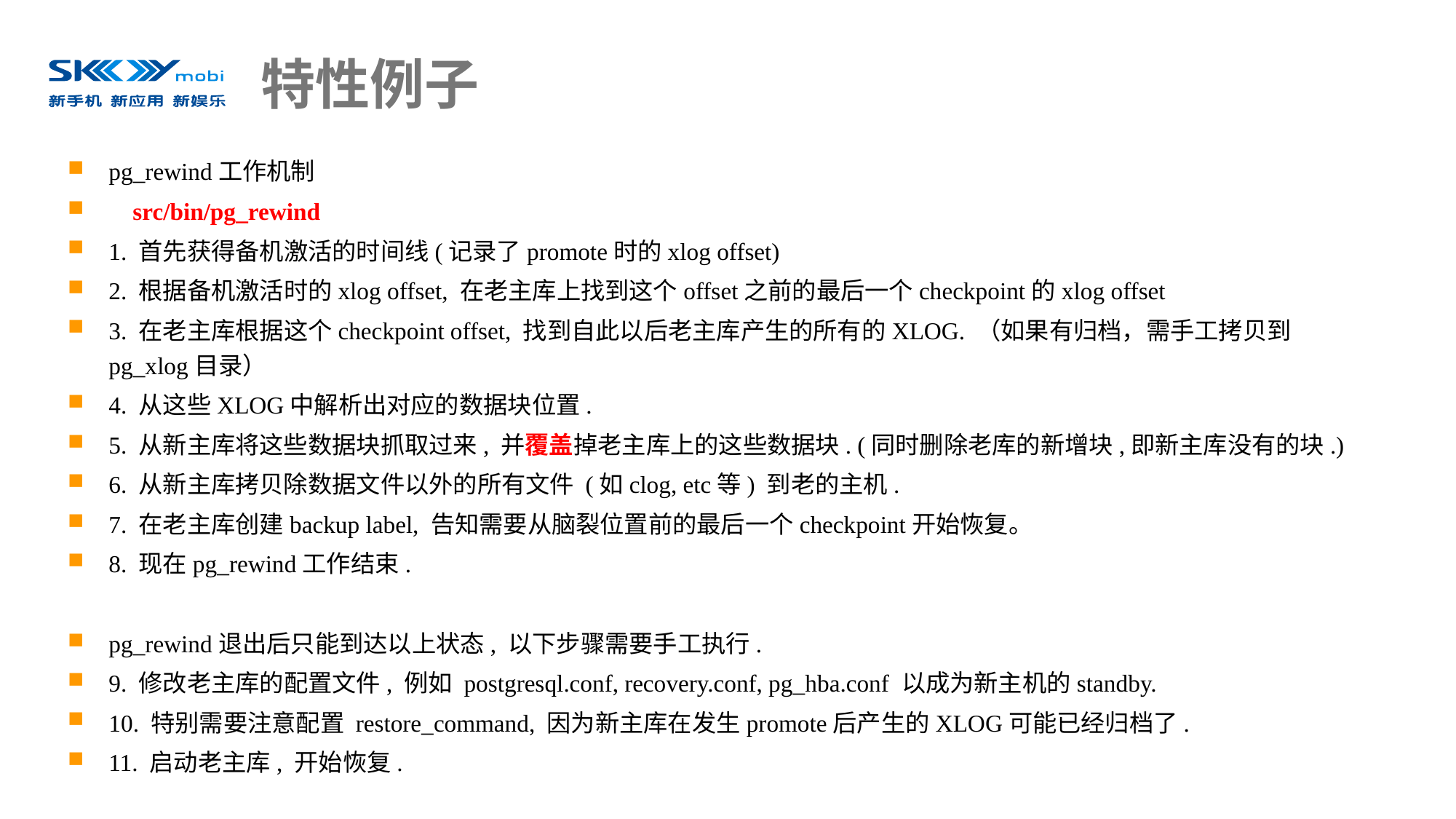

# 特性例子
pg_rewind工作机制
    src/bin/pg_rewind
1. 首先获得备机激活的时间线(记录了promote时的xlog offset)
2. 根据备机激活时的xlog offset, 在老主库上找到这个offset之前的最后一个checkpoint的xlog offset
3. 在老主库根据这个checkpoint offset, 找到自此以后老主库产生的所有的XLOG. （如果有归档，需手工拷贝到pg_xlog目录）
4. 从这些XLOG中解析出对应的数据块位置.
5. 从新主库将这些数据块抓取过来, 并覆盖掉老主库上的这些数据块. (同时删除老库的新增块,即新主库没有的块.)
6. 从新主库拷贝除数据文件以外的所有文件 (如clog, etc等) 到老的主机.
7. 在老主库创建backup label, 告知需要从脑裂位置前的最后一个checkpoint开始恢复。
8. 现在pg_rewind工作结束.

pg_rewind退出后只能到达以上状态, 以下步骤需要手工执行.
9. 修改老主库的配置文件, 例如 postgresql.conf, recovery.conf, pg_hba.conf 以成为新主机的standby.
10. 特别需要注意配置 restore_command, 因为新主库在发生promote后产生的XLOG可能已经归档了.
11. 启动老主库, 开始恢复.